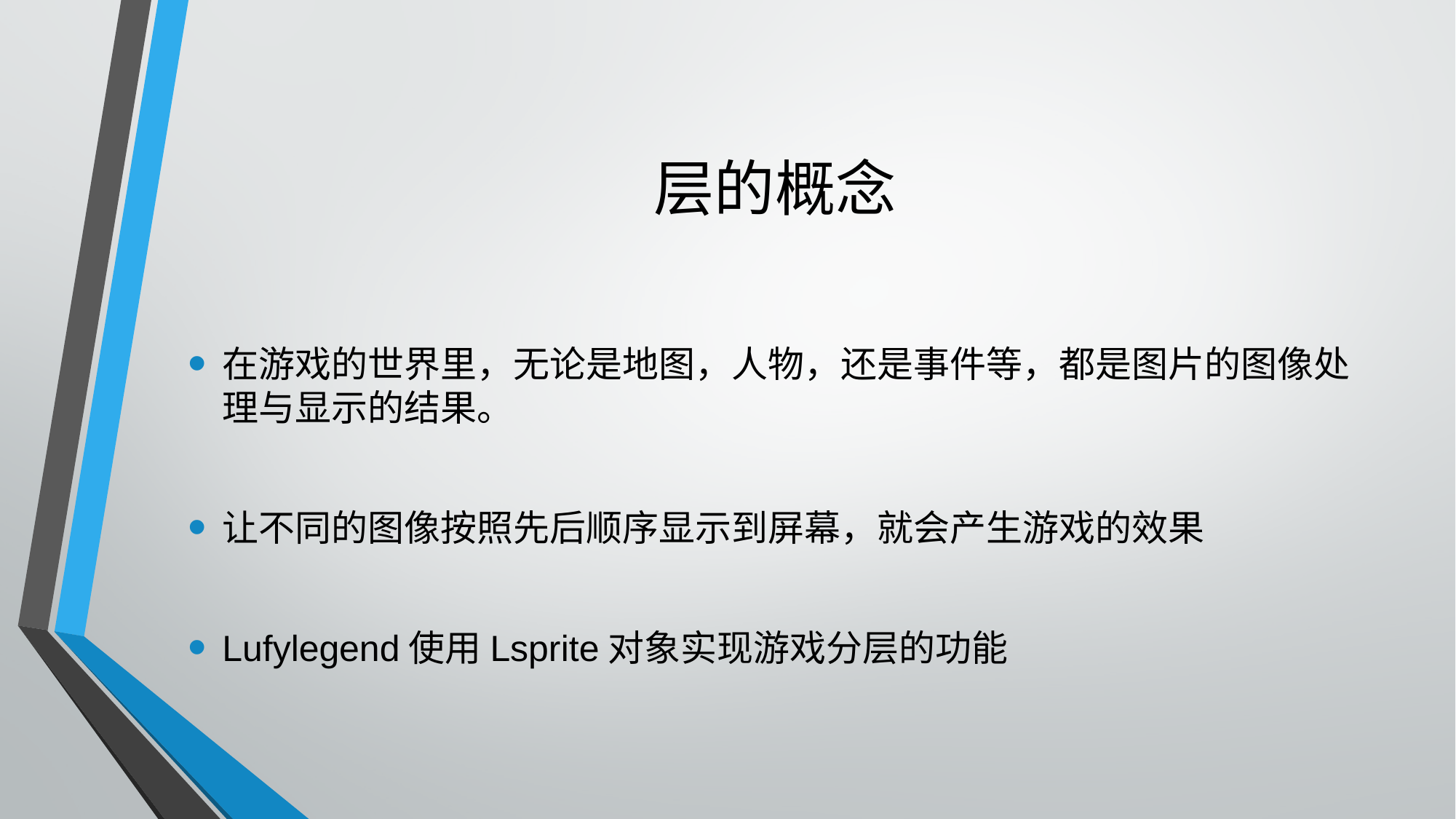

# 层的概念
在游戏的世界里，无论是地图，人物，还是事件等，都是图片的图像处理与显示的结果。

让不同的图像按照先后顺序显示到屏幕，就会产生游戏的效果

Lufylegend使用Lsprite对象实现游戏分层的功能